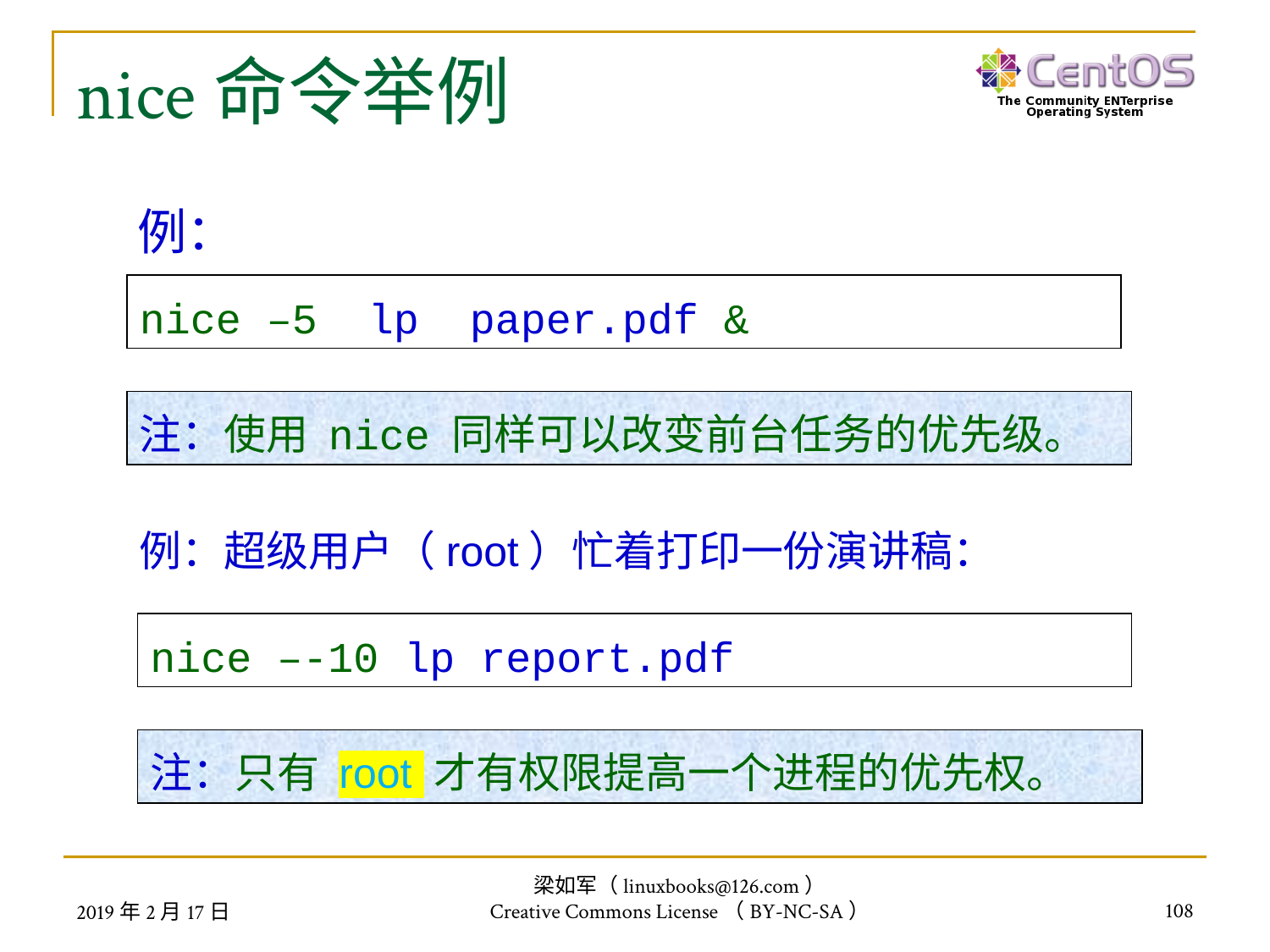

# nice命令举例
例：
nice –5  lp  paper.pdf &
注：使用 nice 同样可以改变前台任务的优先级。
例：超级用户（root）忙着打印一份演讲稿：
nice –-10 lp report.pdf
注：只有 root 才有权限提高一个进程的优先权。
梁如军（linuxbooks@126.com）
Creative Commons License（BY-NC-SA）
2019年2月17日
108